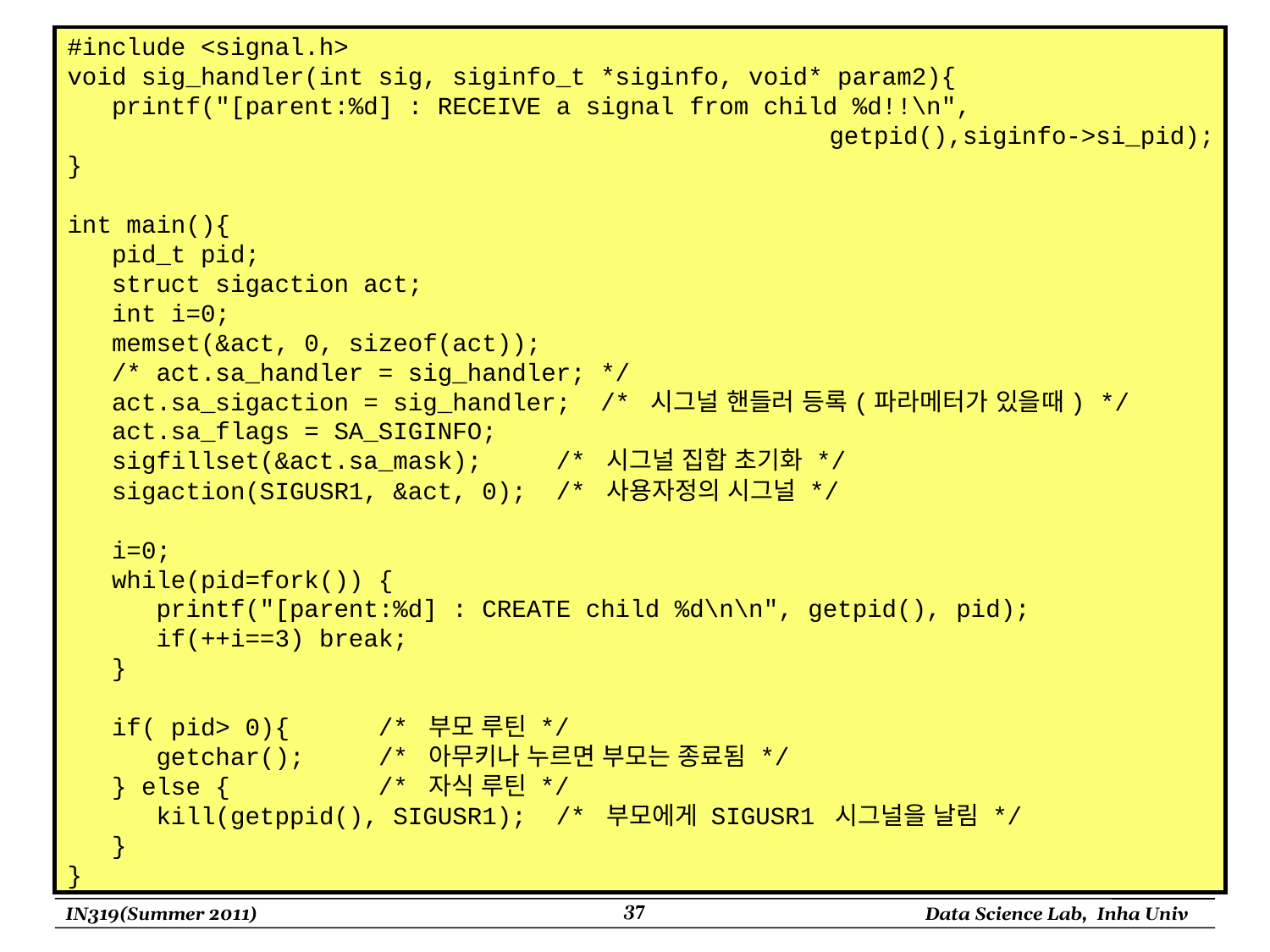

#include <signal.h>
void sig_handler(int sig, siginfo_t *siginfo, void* param2){
   printf("[parent:%d] : RECEIVE a signal from child %d!!\n",
						getpid(),siginfo->si_pid);
}

int main(){
   pid_t pid;
   struct sigaction act;
   int i=0;
   memset(&act, 0, sizeof(act));
   /* act.sa_handler = sig_handler; */
   act.sa_sigaction = sig_handler;  /* 시그널 핸들러 등록(파라메터가 있을때) */
   act.sa_flags = SA_SIGINFO;
   sigfillset(&act.sa_mask);     /* 시그널 집합 초기화 */
   sigaction(SIGUSR1, &act, 0);  /* 사용자정의 시그널 */

   i=0;
   while(pid=fork()) {
      printf("[parent:%d] : CREATE child %d\n\n", getpid(), pid);
      if(++i==3) break;
   }

   if( pid> 0){      /* 부모 루틴 */
      getchar();     /* 아무키나 누르면 부모는 종료됨 */
   } else {          /* 자식 루틴 */
      kill(getppid(), SIGUSR1);  /* 부모에게 SIGUSR1 시그널을 날림 */
   }
}
#

37